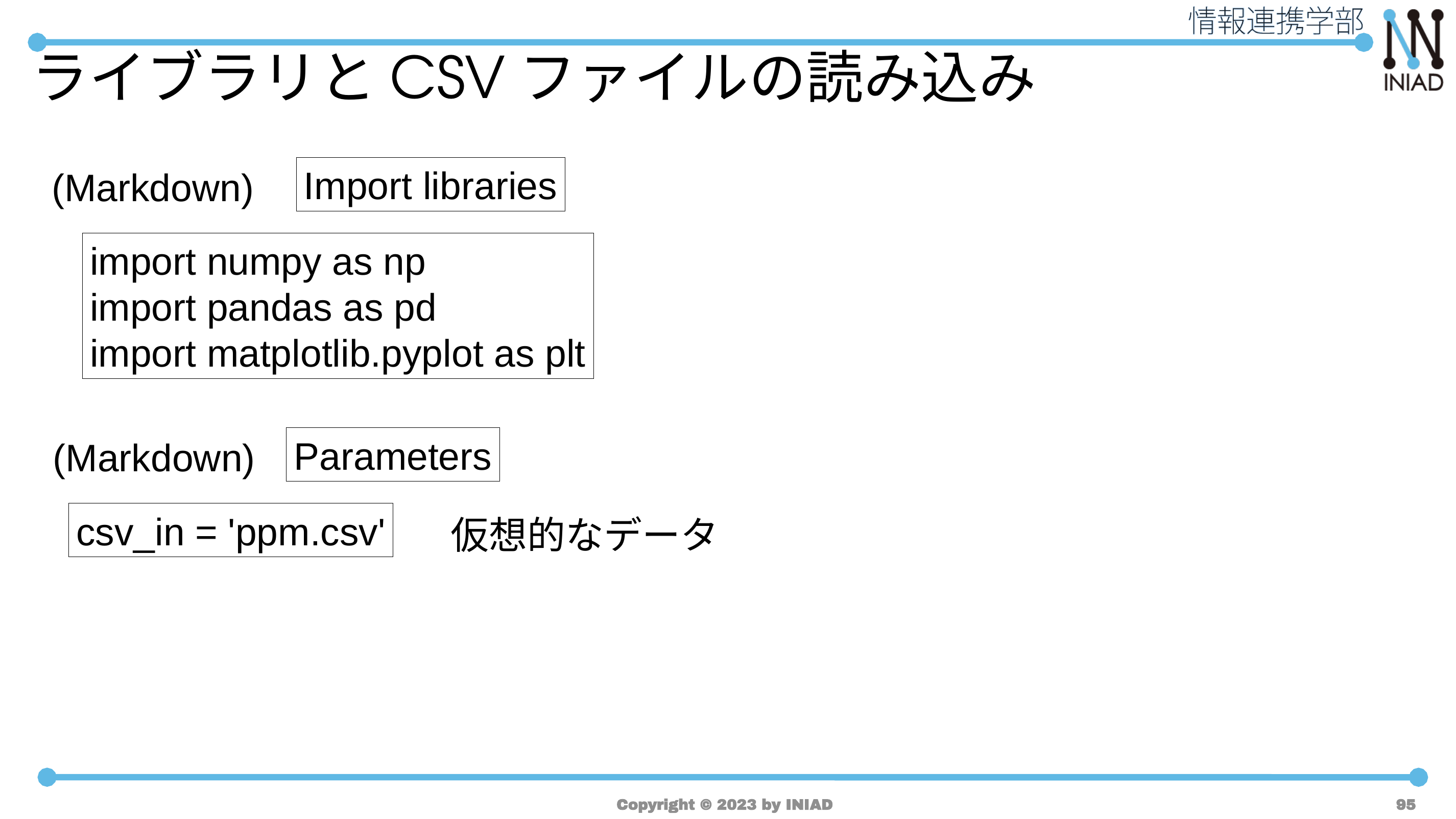

# ライブラリとCSVファイルの読み込み
Import libraries
(Markdown)
import numpy as np
import pandas as pd
import matplotlib.pyplot as plt
Parameters
(Markdown)
csv_in = 'ppm.csv'
仮想的なデータ
Copyright © 2023 by INIAD
95